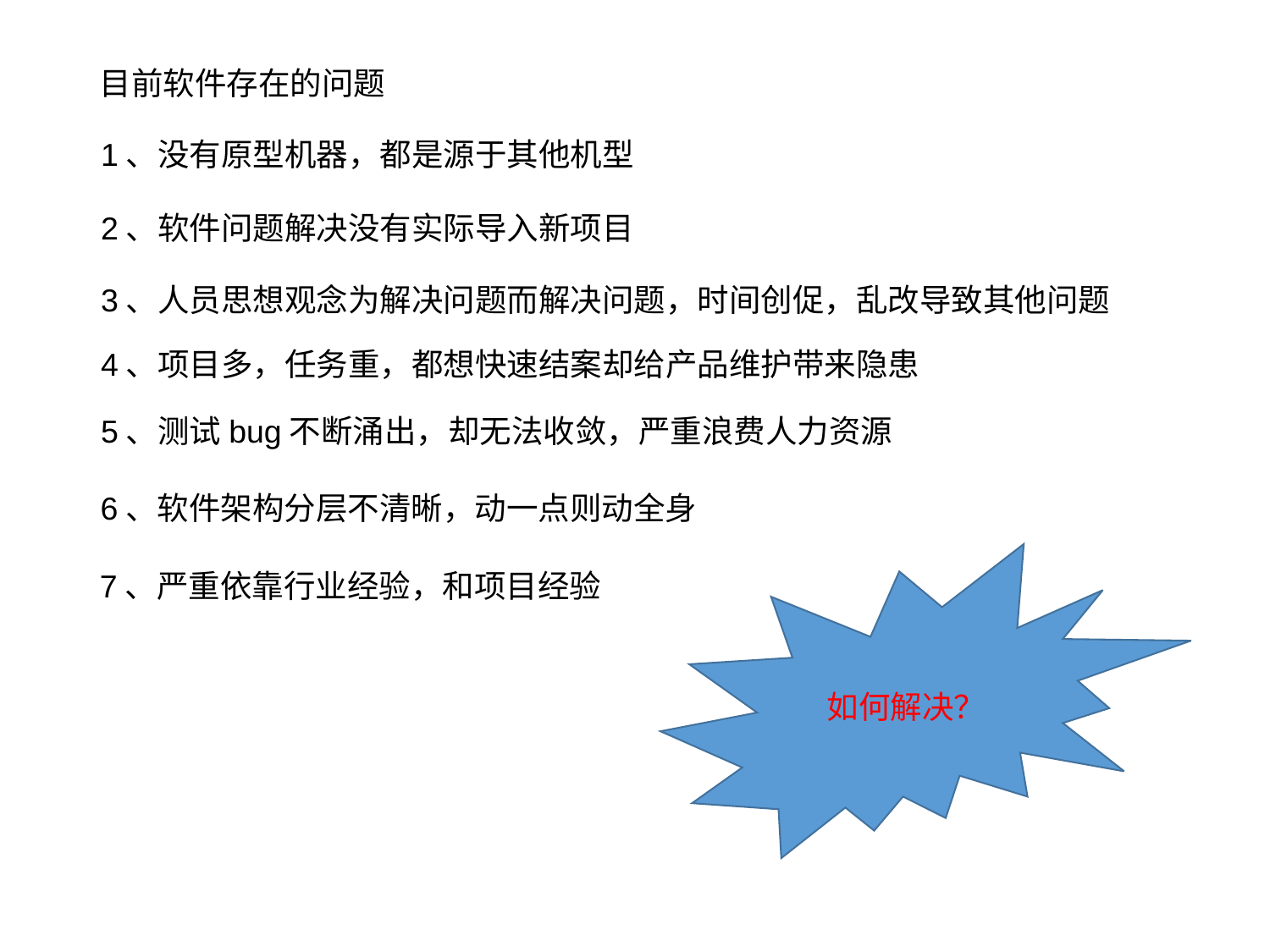

目前软件存在的问题
1、没有原型机器，都是源于其他机型
2、软件问题解决没有实际导入新项目
3、人员思想观念为解决问题而解决问题，时间创促，乱改导致其他问题
4、项目多，任务重，都想快速结案却给产品维护带来隐患
5、测试bug不断涌出，却无法收敛，严重浪费人力资源
6、软件架构分层不清晰，动一点则动全身
如何解决？
7、严重依靠行业经验，和项目经验